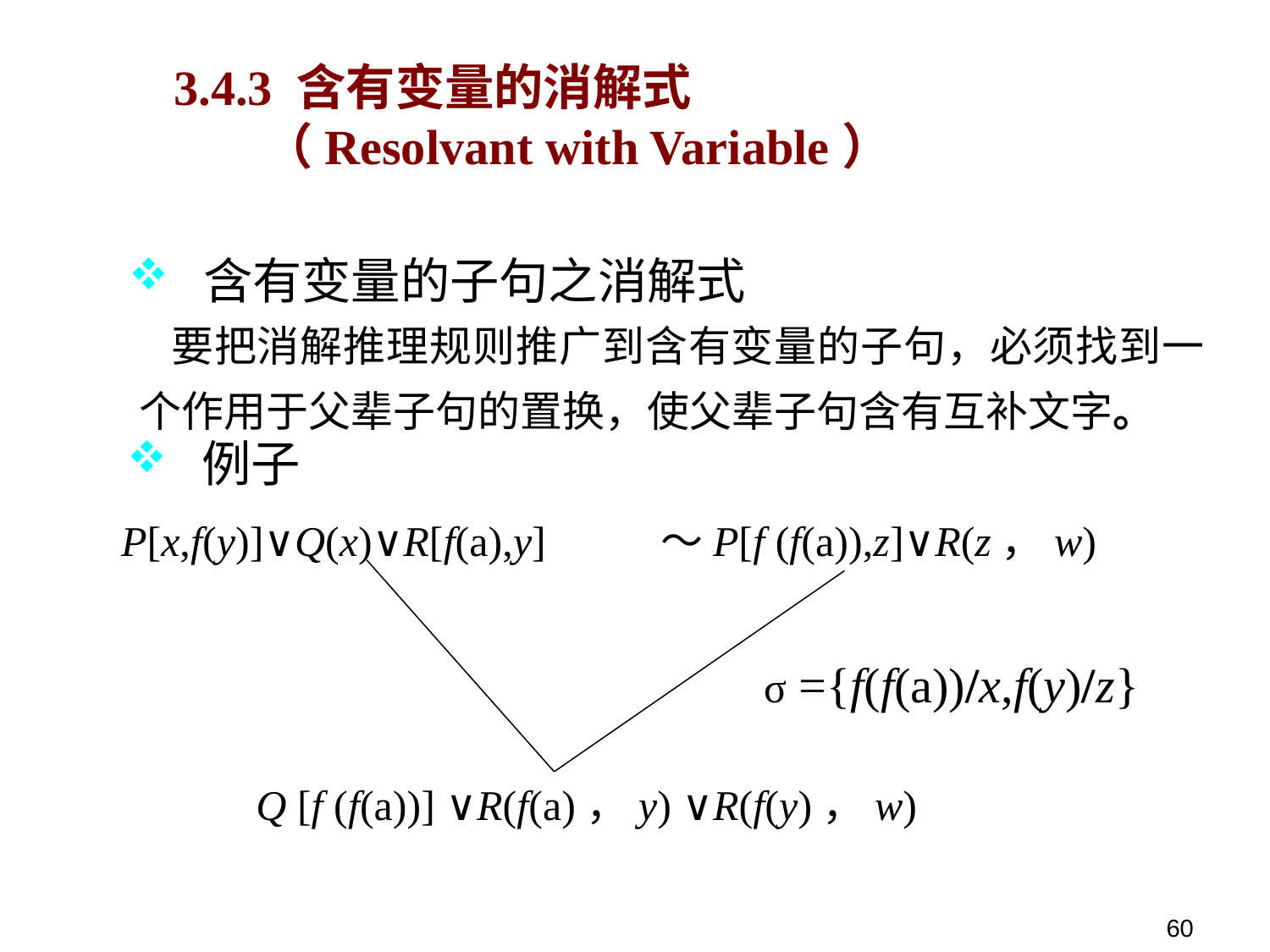

# 3.4.3 含有变量的消解式 （Resolvant with Variable）
  含有变量的子句之消解式
  要把消解推理规则推广到含有变量的子句，必须找到一个作用于父辈子句的置换，使父辈子句含有互补文字。
  例子
P[x,f(y)]∨Q(x)∨R[f(a),y] 	  ～P[f (f(a)),z]∨R(z，w)

σ ={f(f(a))/x,f(y)/z}
Q [f (f(a))] ∨R(f(a)，y) ∨R(f(y)，w)
60